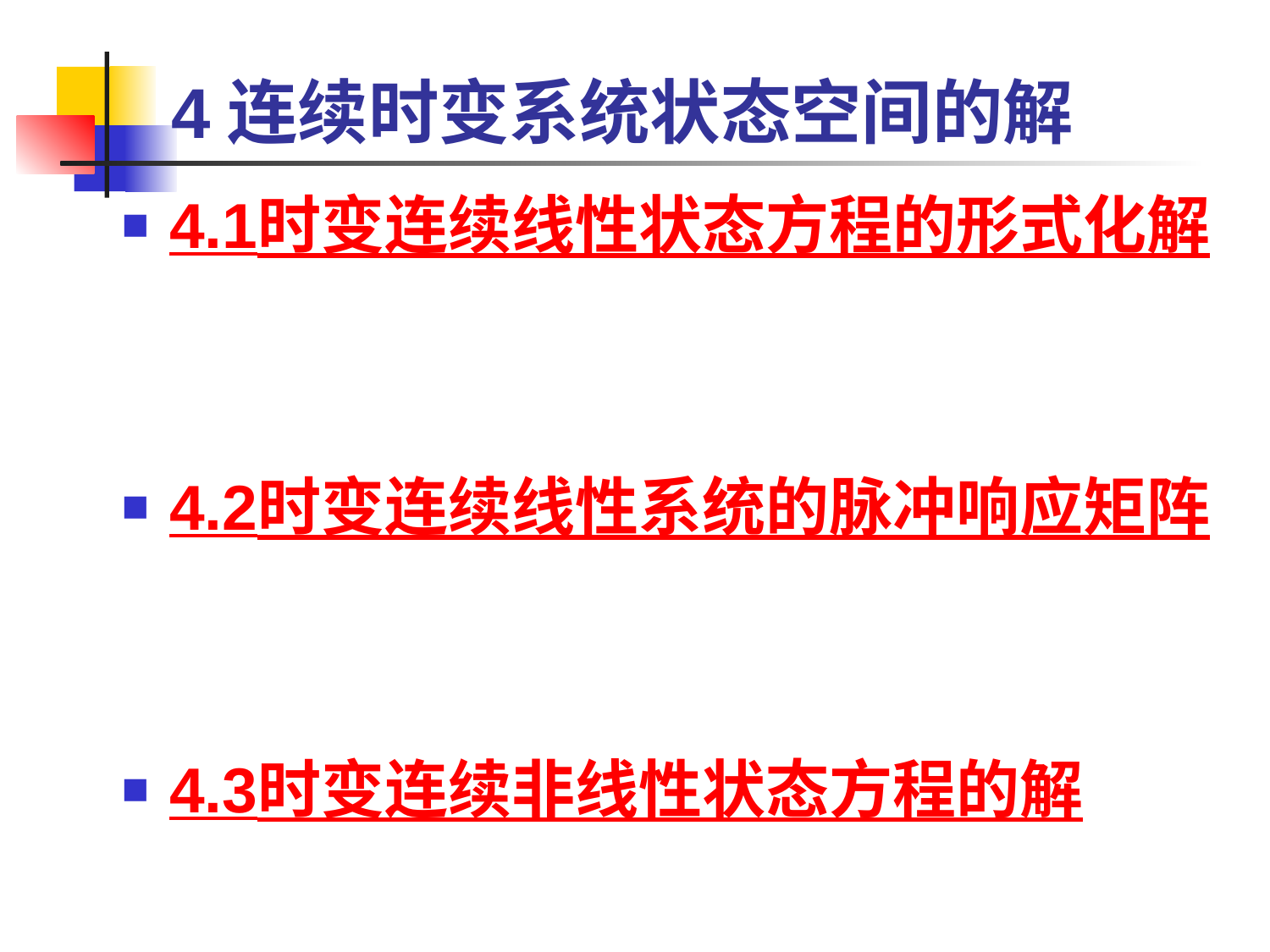

# 4连续时变系统状态空间的解
4.1时变连续线性状态方程的形式化解

4.2时变连续线性系统的脉冲响应矩阵

4.3时变连续非线性状态方程的解